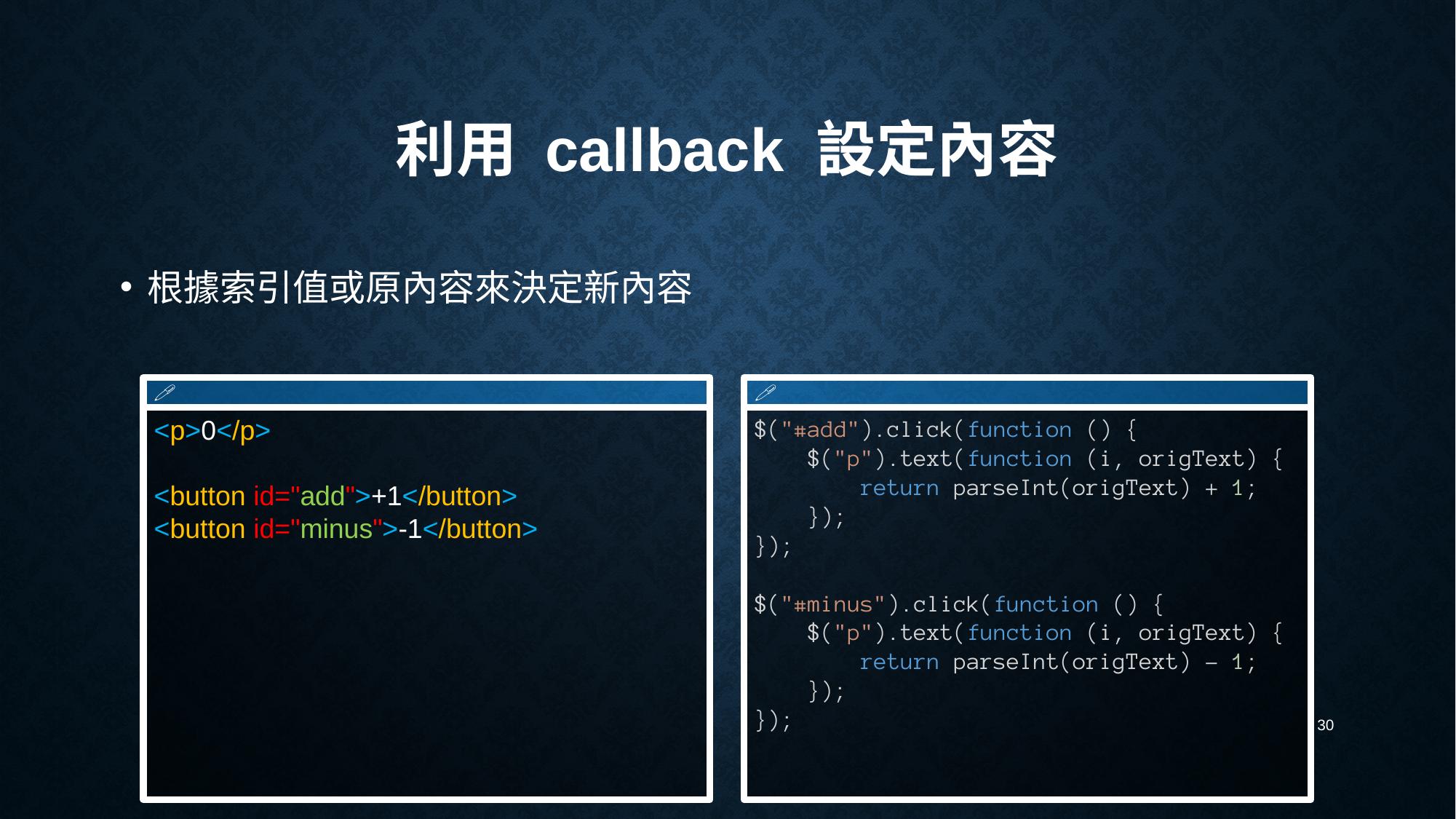

# 利用 callback 設定內容
根據索引值或原內容來決定新內容
🖊
<p>0</p>

<button id="add">+1</button>
<button id="minus">-1</button>
🖊
$("#add").click(function () {
    $("p").text(function (i, origText) {
        return parseInt(origText) + 1;
    });
});
$("#minus").click(function () {
    $("p").text(function (i, origText) {
        return parseInt(origText) - 1;
    });
});
30